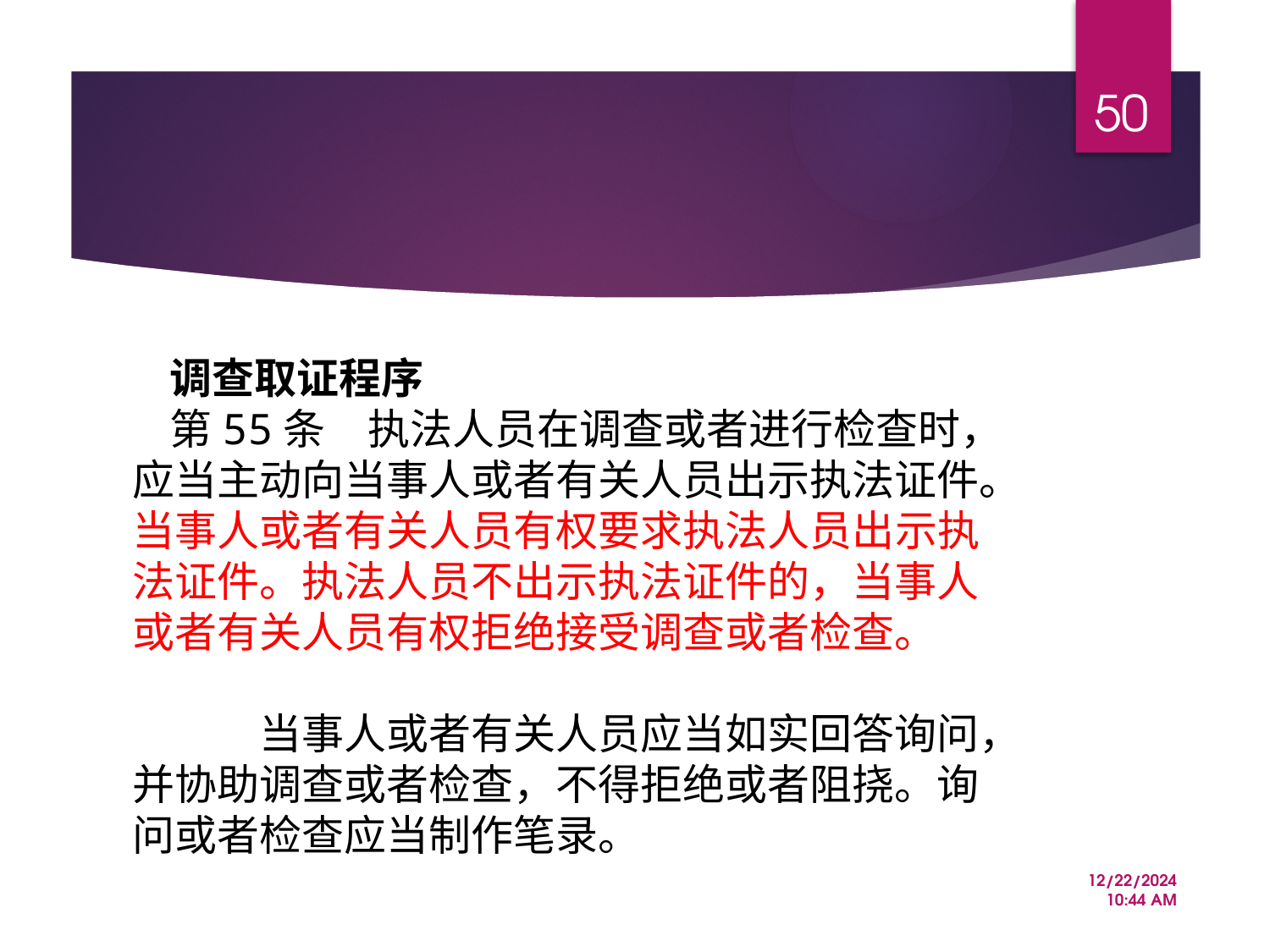

50
#
调查取证程序
第55条　执法人员在调查或者进行检查时，应当主动向当事人或者有关人员出示执法证件。当事人或者有关人员有权要求执法人员出示执法证件。执法人员不出示执法证件的，当事人或者有关人员有权拒绝接受调查或者检查。
	当事人或者有关人员应当如实回答询问，并协助调查或者检查，不得拒绝或者阻挠。询问或者检查应当制作笔录。

12/22/2024 10:44 AM